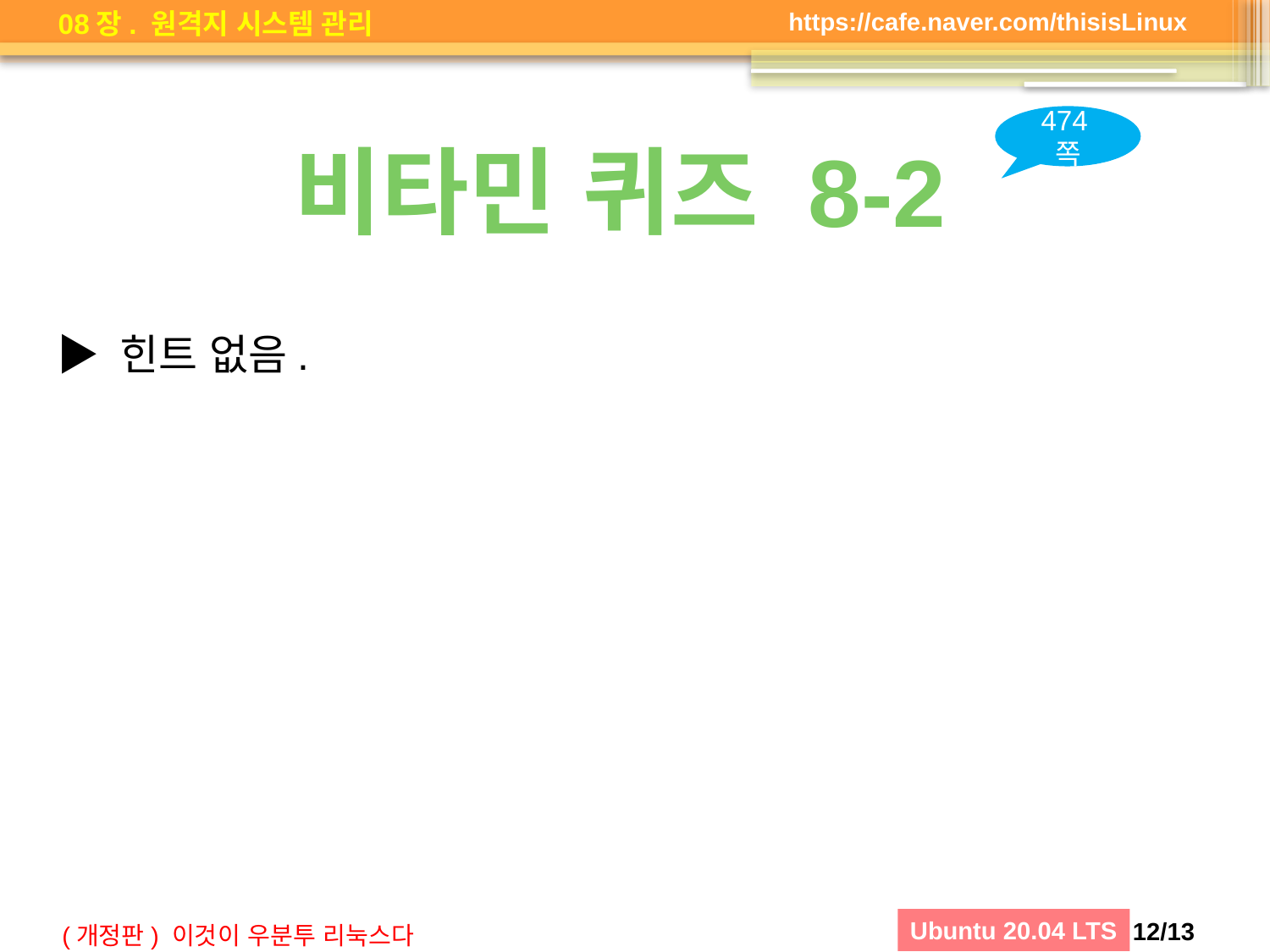

474쪽
비타민 퀴즈 8-2
▶ 힌트 없음.